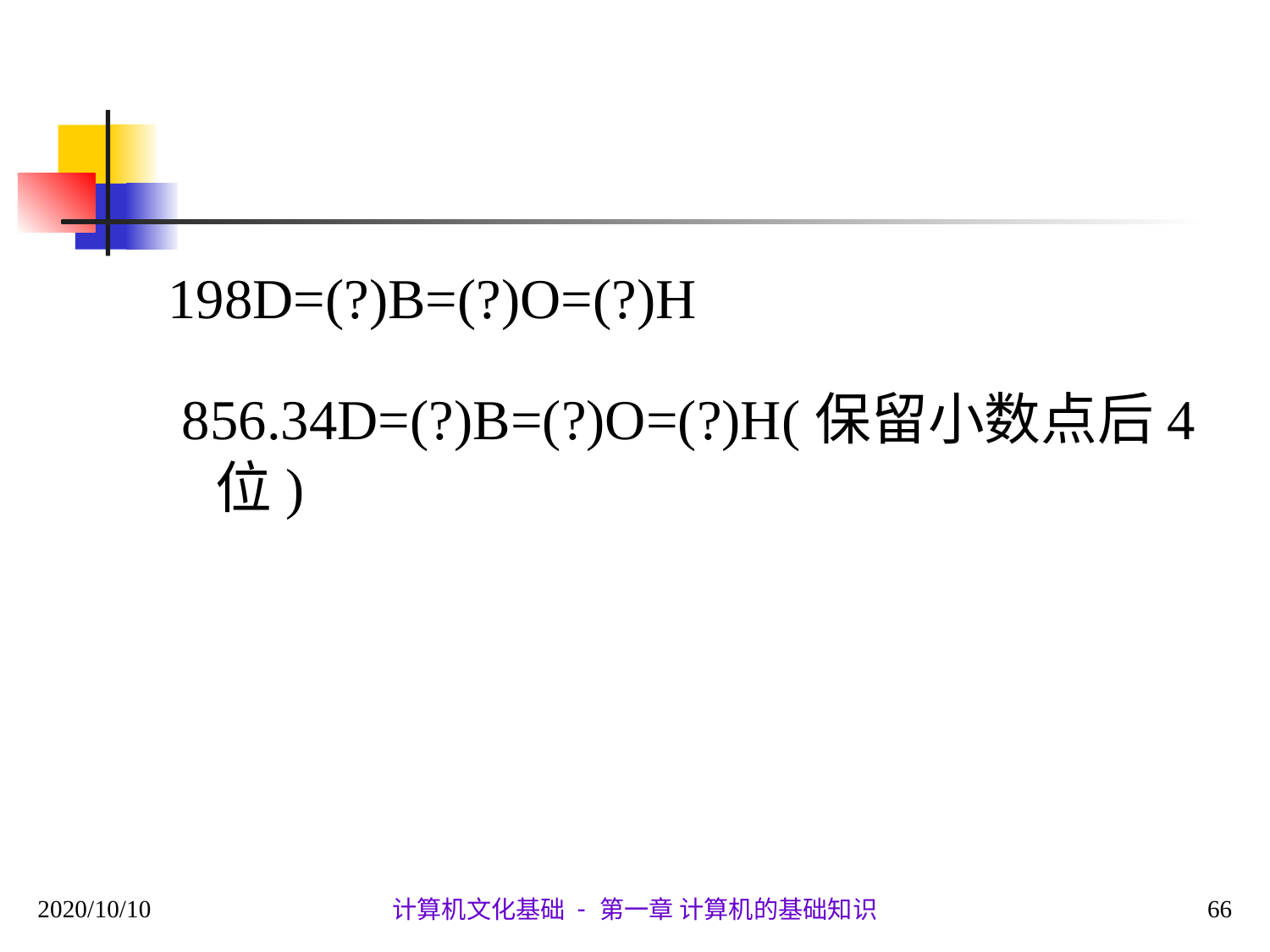

#
198D=(?)B=(?)O=(?)H
 856.34D=(?)B=(?)O=(?)H(保留小数点后4位)

2020/10/10
66
计算机文化基础 - 第一章 计算机的基础知识